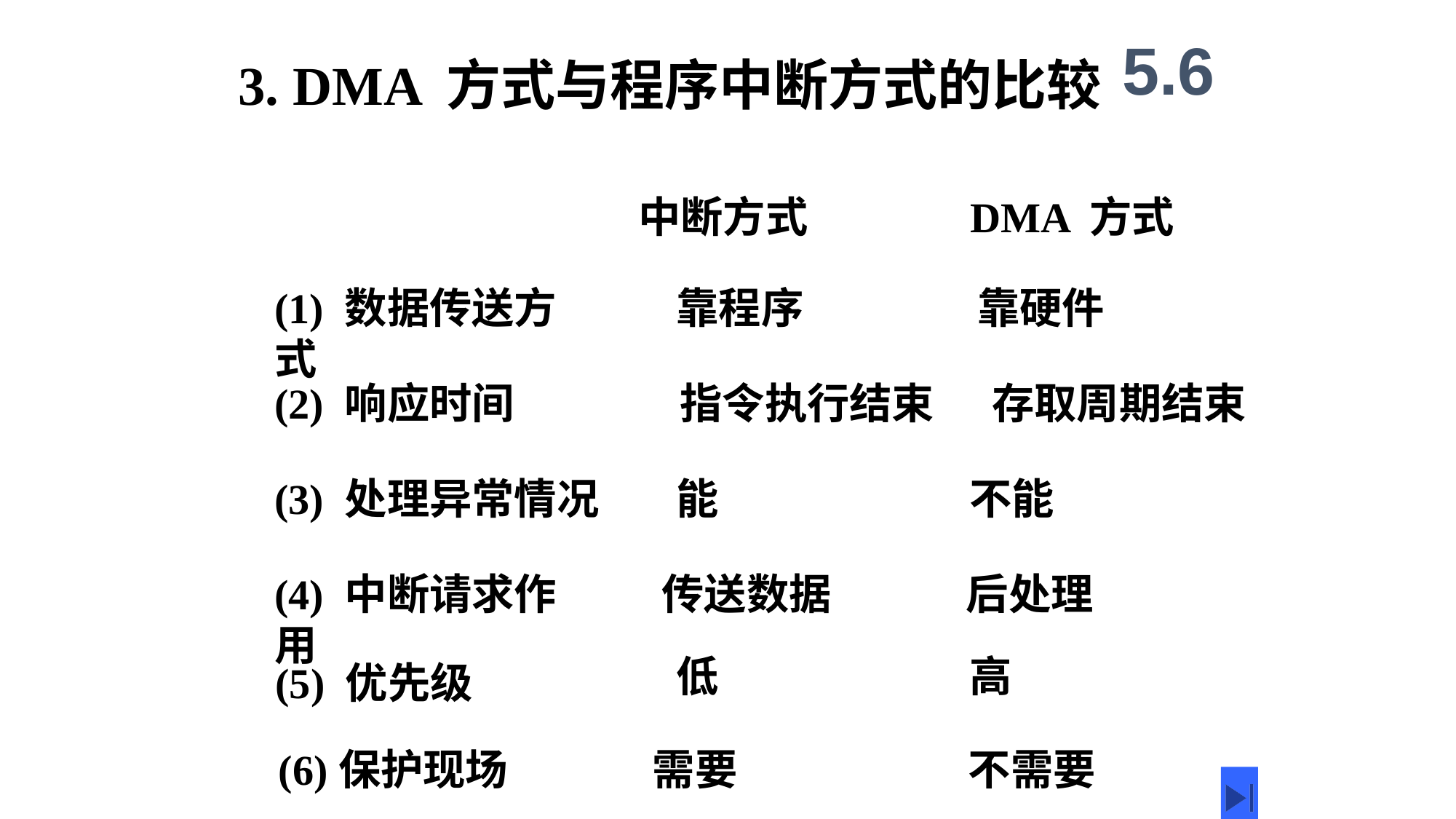

5.6
3. DMA 方式与程序中断方式的比较
中断方式
DMA 方式
(1) 数据传送方式
靠程序                  靠硬件
(2) 响应时间
指令执行结束      存取周期结束
(3) 处理异常情况
能                          不能
(4) 中断请求作用
传送数据              后处理
低                          高
(5) 优先级
(6)保护现场               需要                        不需要